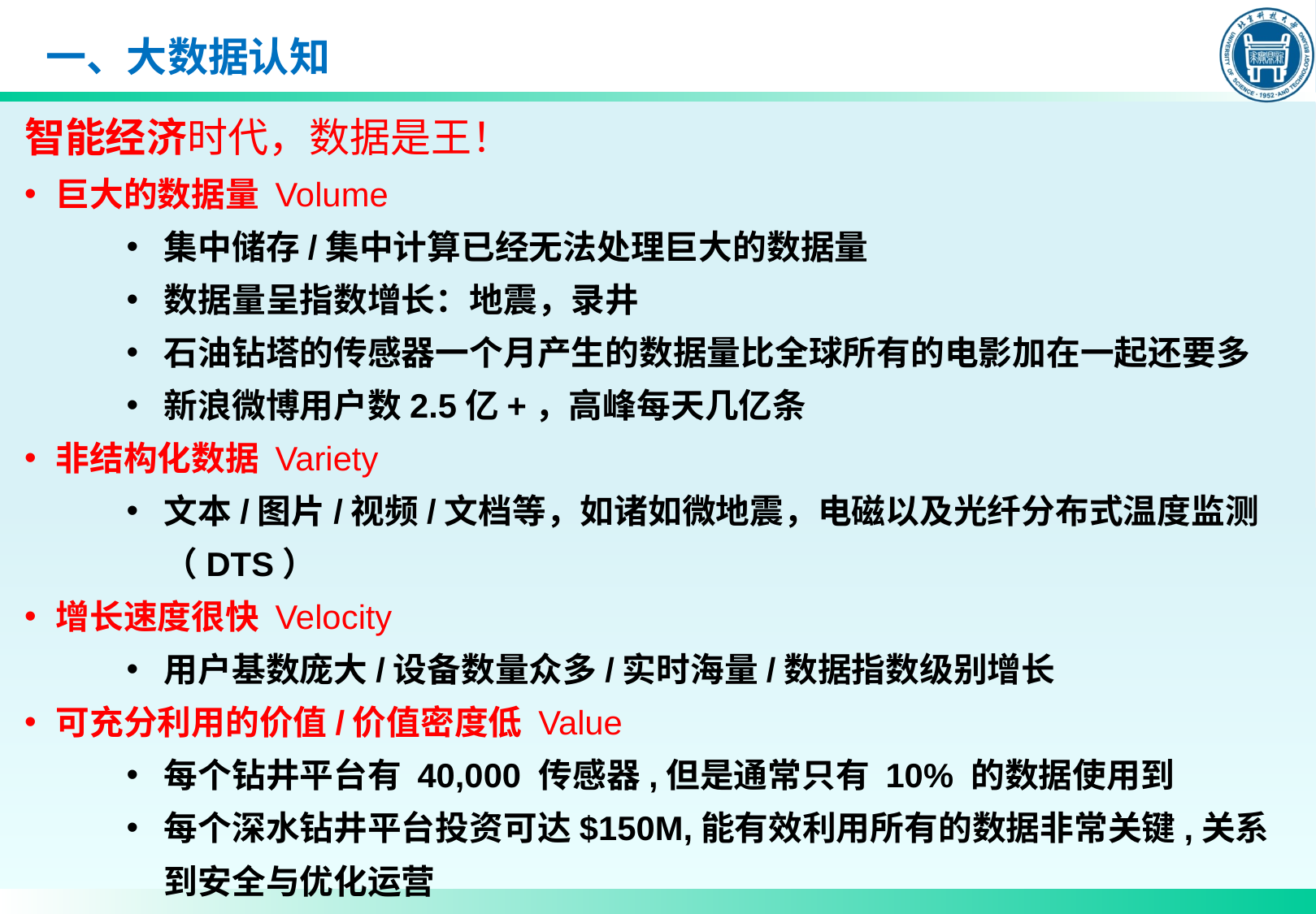

一、大数据认知
智能经济时代，数据是王！
巨大的数据量 Volume
集中储存/集中计算已经无法处理巨大的数据量
数据量呈指数增长：地震，录井
石油钻塔的传感器一个月产生的数据量比全球所有的电影加在一起还要多
新浪微博用户数2.5亿+，高峰每天几亿条
非结构化数据 Variety
文本/图片/视频/文档等，如诸如微地震，电磁以及光纤分布式温度监测（DTS）
增长速度很快 Velocity
用户基数庞大/设备数量众多/实时海量/数据指数级别增长
可充分利用的价值/价值密度低 Value
每个钻井平台有 40,000 传感器,但是通常只有 10% 的数据使用到
每个深水钻井平台投资可达$150M,能有效利用所有的数据非常关键,关系到安全与优化运营